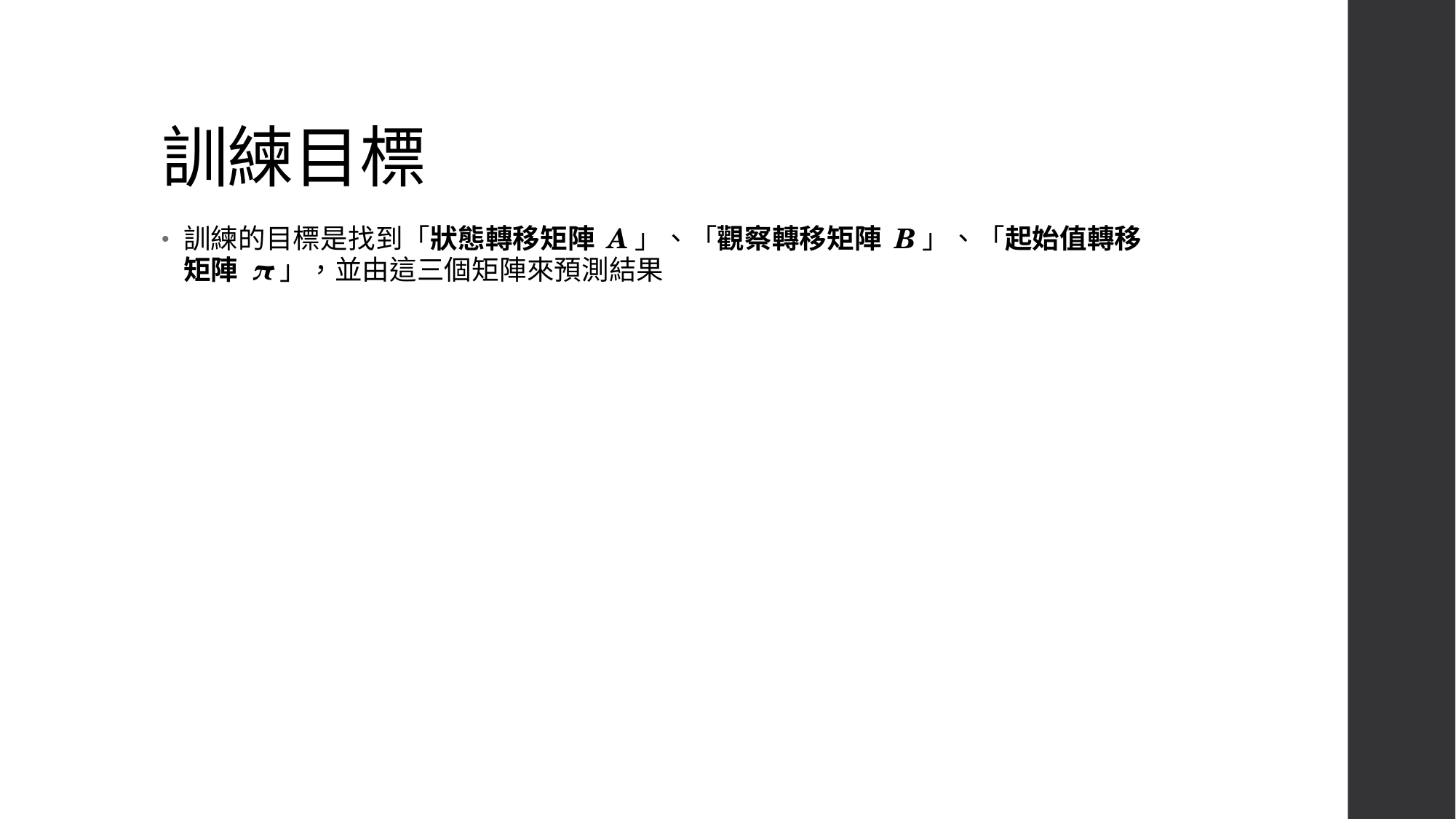

# 訓練目標
訓練的目標是找到「狀態轉移矩陣 A」、「觀察轉移矩陣 B」、「起始值轉移矩陣 π」，並由這三個矩陣來預測結果